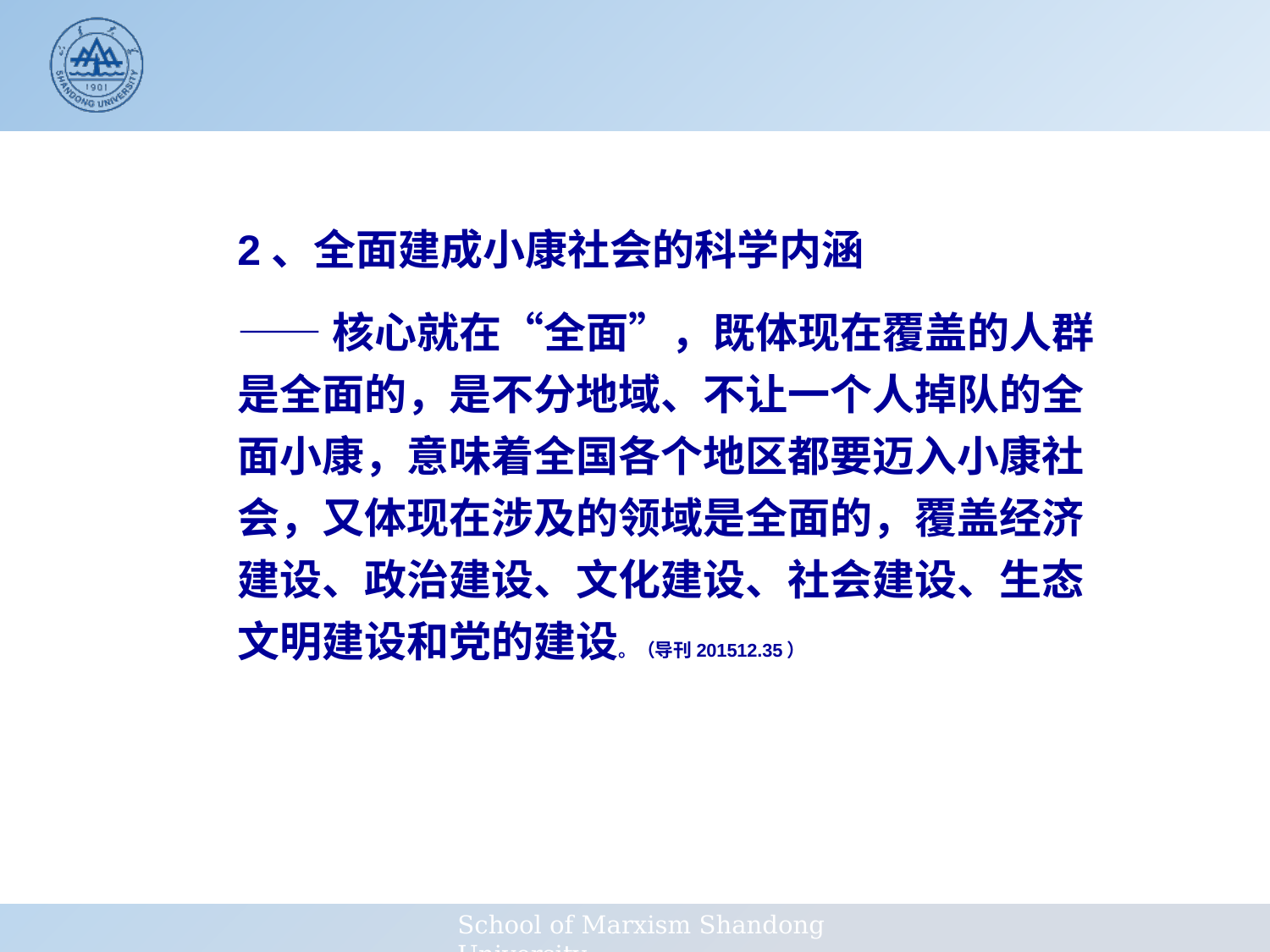

2、全面建成小康社会的科学内涵
——核心就在“全面”，既体现在覆盖的人群是全面的，是不分地域、不让一个人掉队的全面小康，意味着全国各个地区都要迈入小康社会，又体现在涉及的领域是全面的，覆盖经济建设、政治建设、文化建设、社会建设、生态文明建设和党的建设。（导刊201512.35）